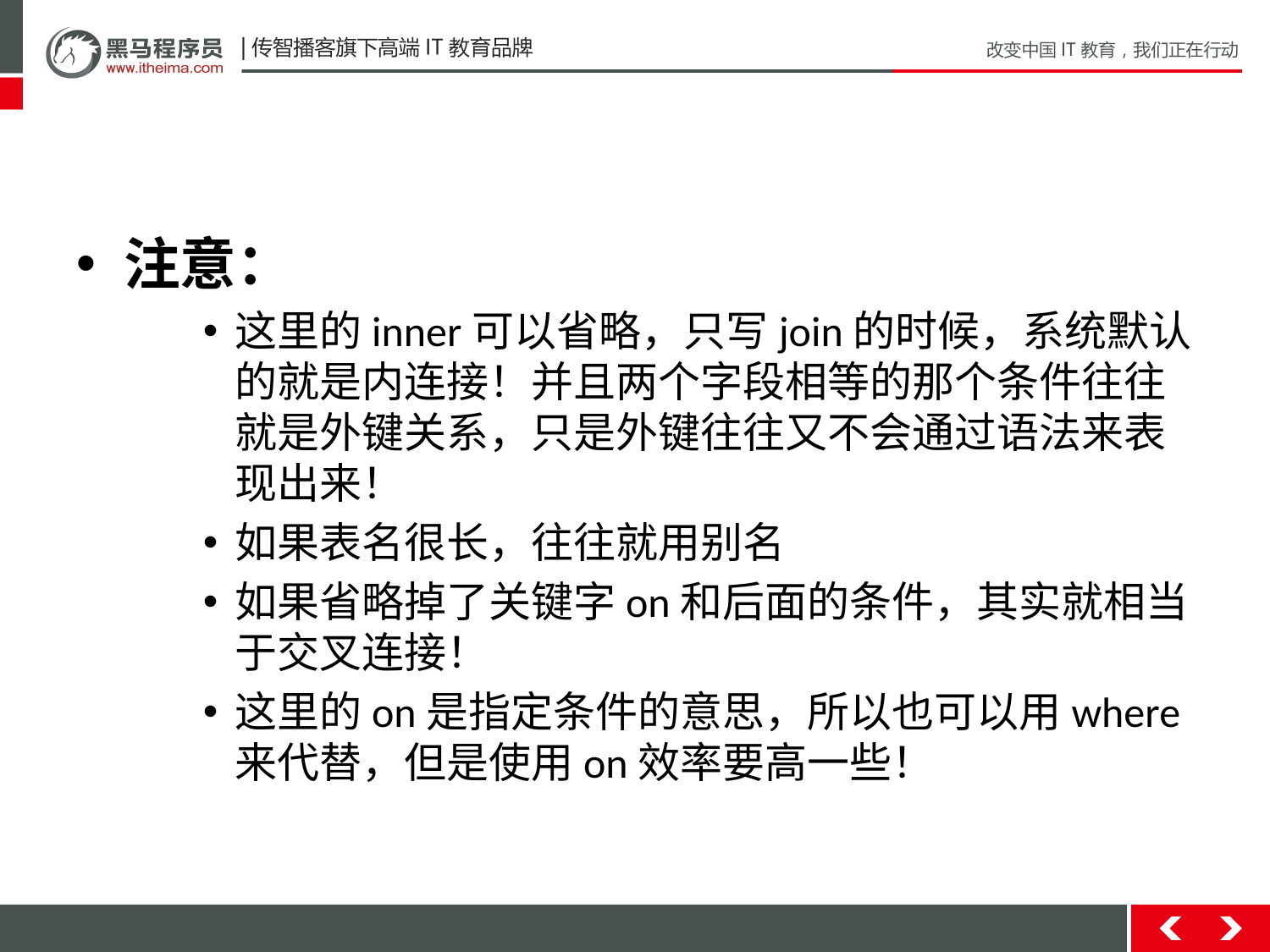

#
注意：
这里的inner可以省略，只写join的时候，系统默认的就是内连接！并且两个字段相等的那个条件往往就是外键关系，只是外键往往又不会通过语法来表现出来！
如果表名很长，往往就用别名
如果省略掉了关键字on和后面的条件，其实就相当于交叉连接！
这里的on是指定条件的意思，所以也可以用where来代替，但是使用on效率要高一些！